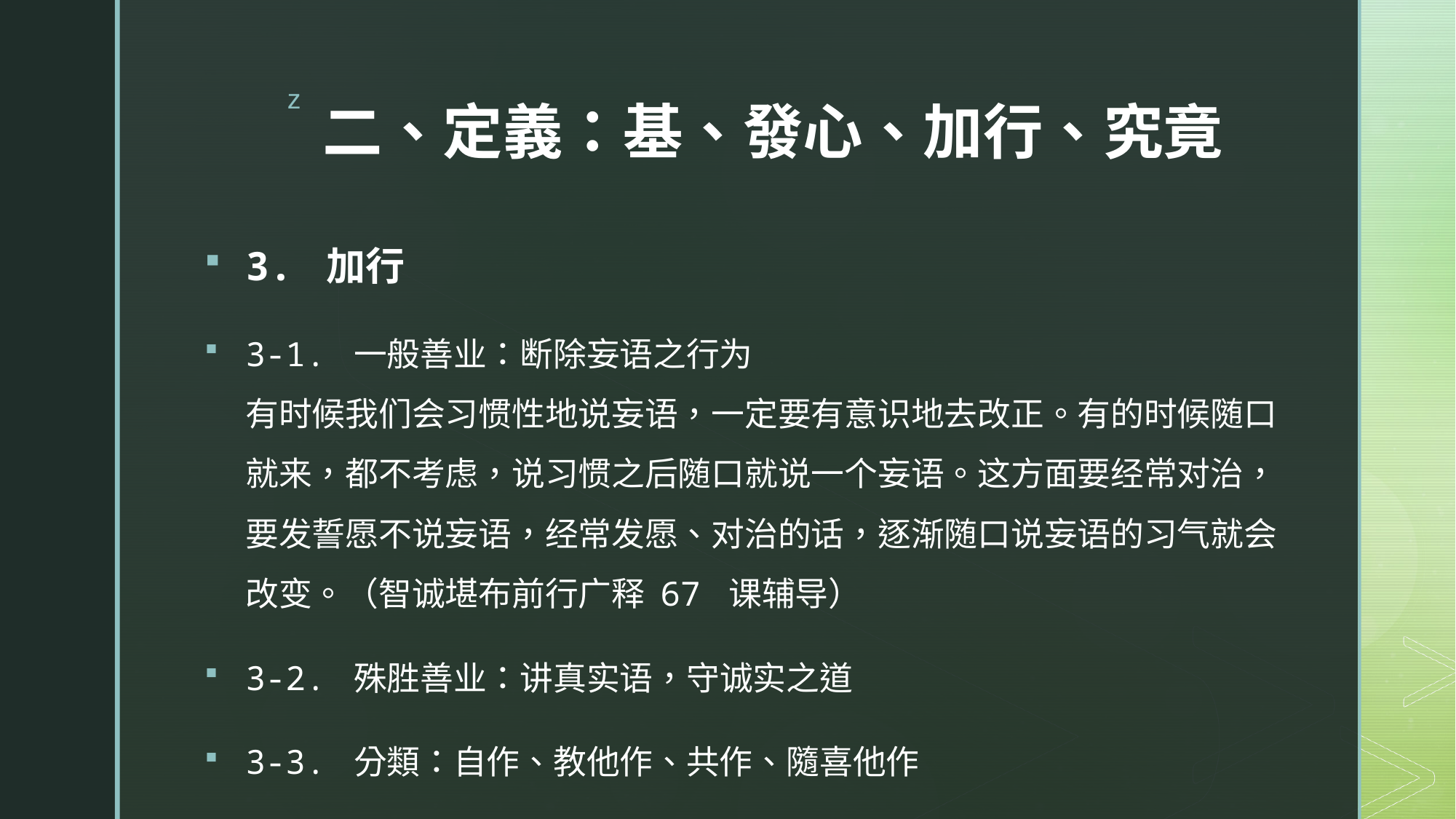

# 二、定義：基、發心、加行、究竟
3. 加行
3-1. 一般善业：断除妄语之行为
有时候我们会习惯性地说妄语，一定要有意识地去改正。有的时候随口就来，都不考虑，说习惯之后随口就说一个妄语。这方面要经常对治，要发誓愿不说妄语，经常发愿、对治的话，逐渐随口说妄语的习气就会改变。（智诚堪布前行广释 67 课辅导）
3-2. 殊胜善业：讲真实语，守诚实之道
3-3. 分類：自作、教他作、共作、隨喜他作